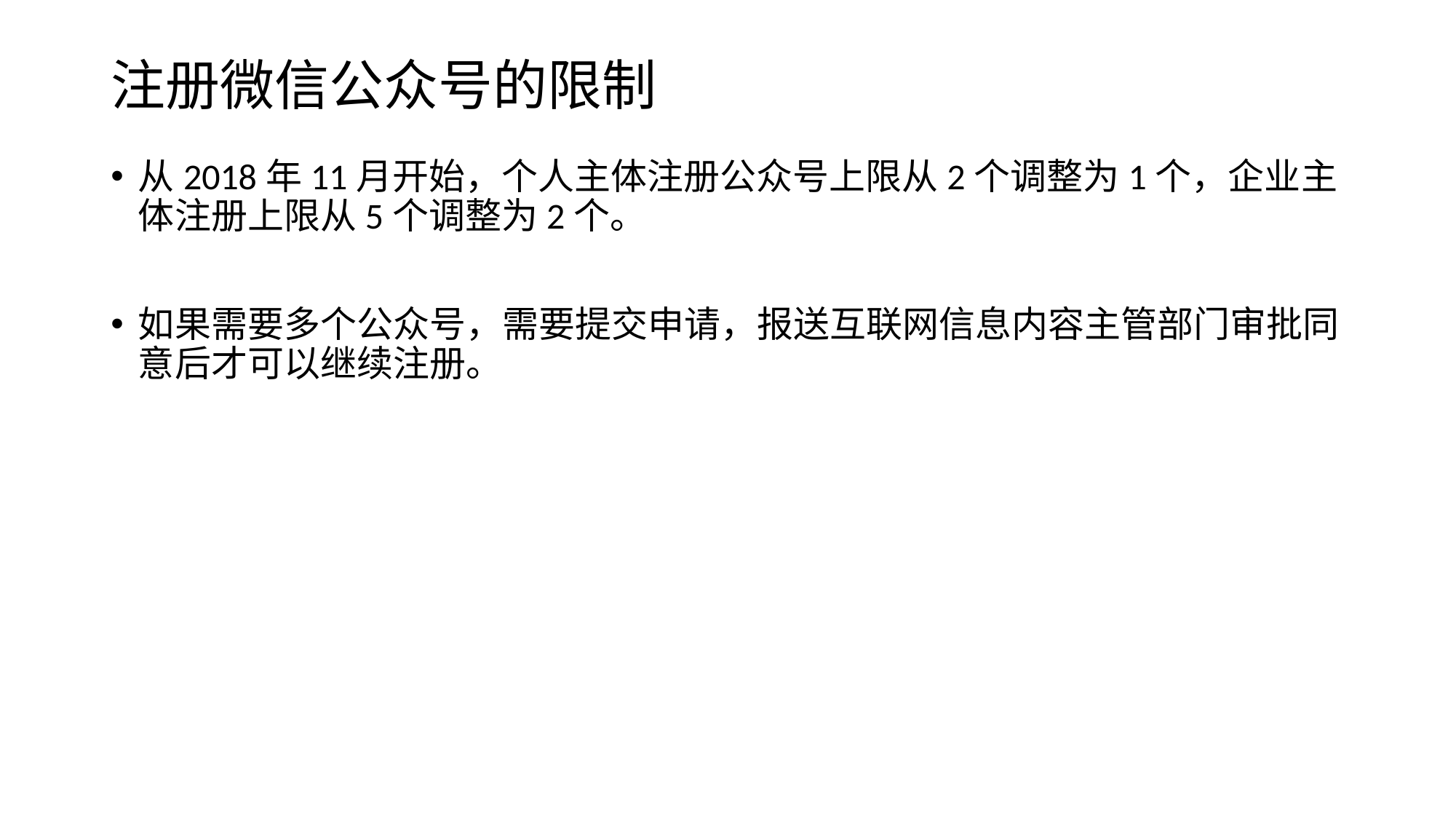

# 注册微信公众号的限制
从2018年11月开始，个人主体注册公众号上限从2个调整为1个，企业主体注册上限从5个调整为2个。

如果需要多个公众号，需要提交申请，报送互联网信息内容主管部门审批同意后才可以继续注册。